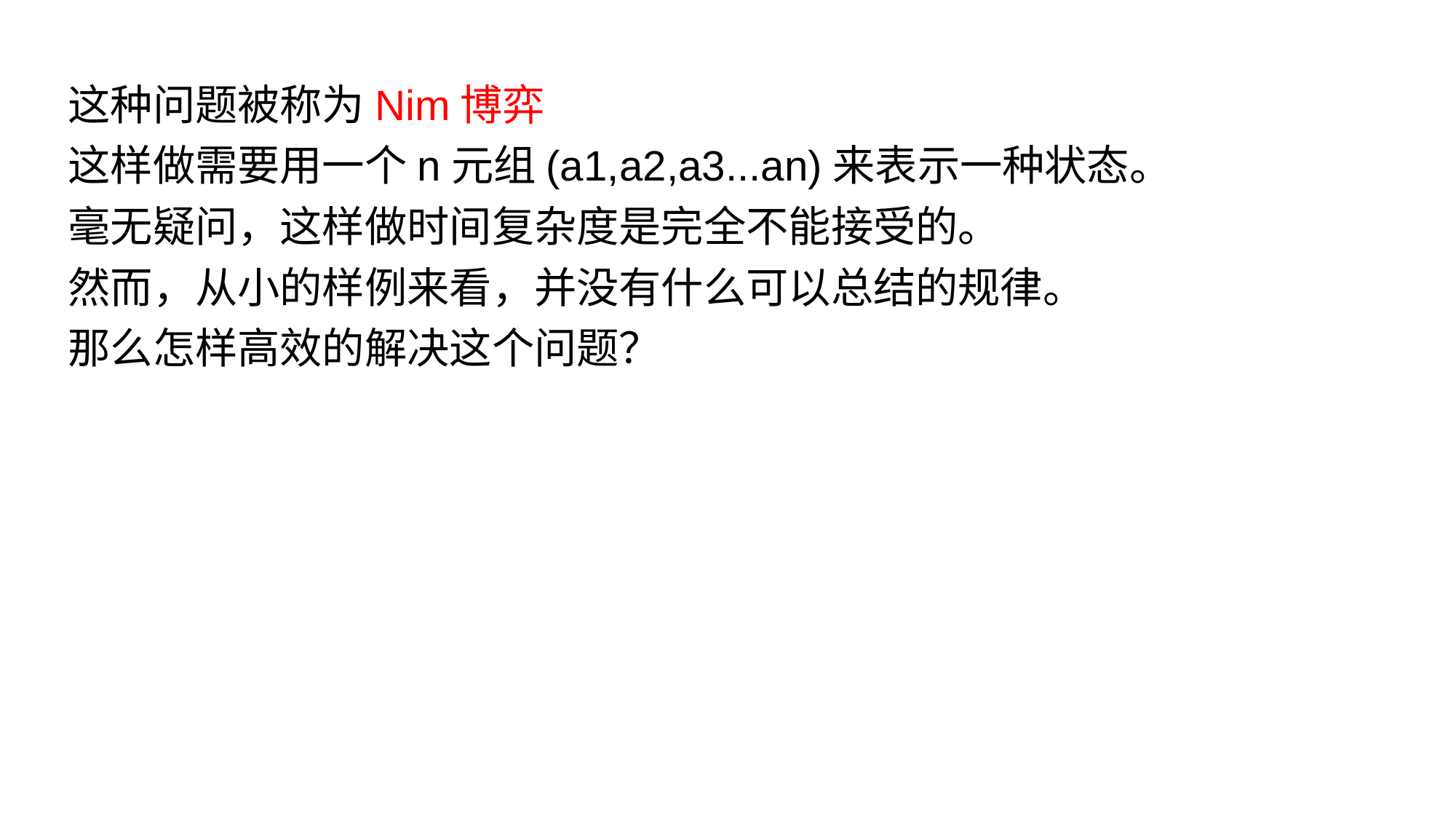

这种问题被称为Nim博弈
这样做需要用一个n元组(a1,a2,a3...an)来表示一种状态。
毫无疑问，这样做时间复杂度是完全不能接受的。
然而，从小的样例来看，并没有什么可以总结的规律。
那么怎样高效的解决这个问题？